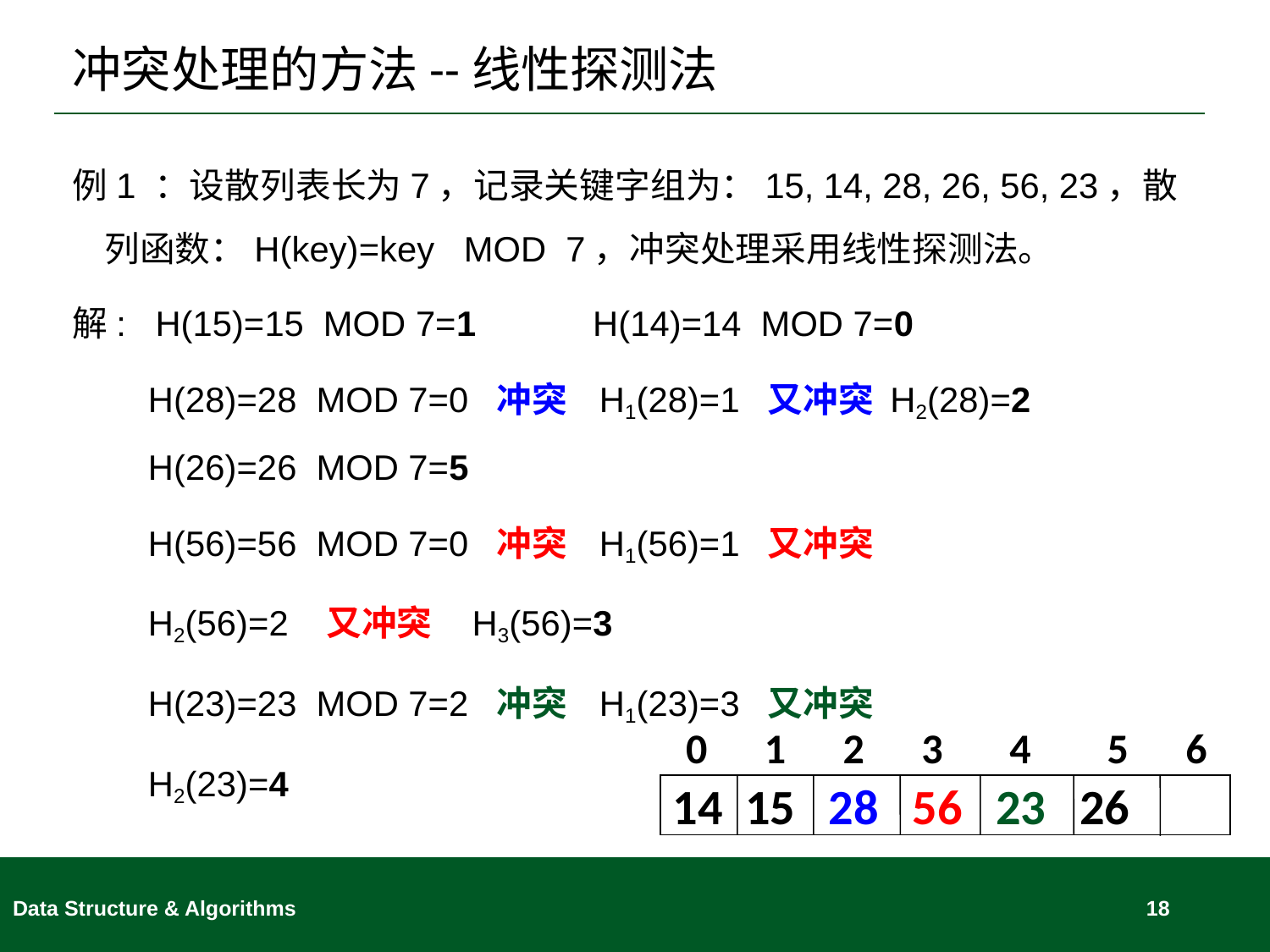

# 冲突处理的方法--线性探测法
例1 ：设散列表长为7，记录关键字组为：15, 14, 28, 26, 56, 23，散列函数：H(key)=key   MOD  7，冲突处理采用线性探测法。
解:   H(15)=15  MOD 7=1            H(14)=14  MOD 7=0
H(28)=28  MOD 7=0  冲突   H1(28)=1  又冲突 H2(28)=2        H(26)=26  MOD 7=5
H(56)=56  MOD 7=0  冲突   H1(56)=1  又冲突
H2(56)=2   又冲突    H3(56)=3
H(23)=23  MOD 7=2  冲突   H1(23)=3  又冲突
H2(23)=4

 0      1      2      3       4        5      6
14  15   28   56   23   26

Data Structure & Algorithms
18